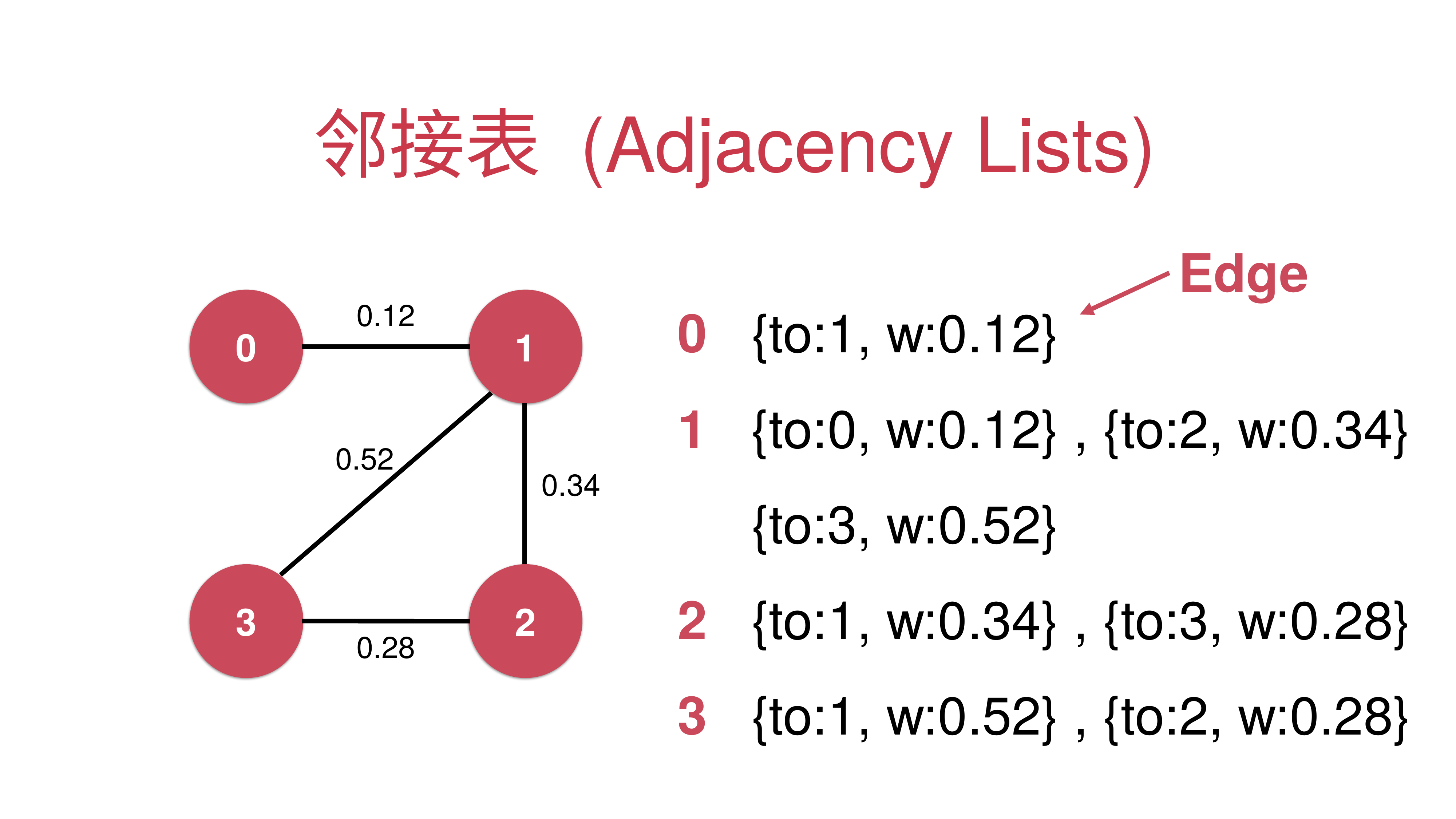

# 邻接表 (Adjacency Lists)
Edge

0   {to:1, w:0.12}
1   {to:0, w:0.12} , {to:2, w:0.34}
     {to:3, w:0.52}
2   {to:1, w:0.34} , {to:3, w:0.28}
3   {to:1, w:0.52} , {to:2, w:0.28}
0
1

3
2

0.12
0.52
0.34
0.28